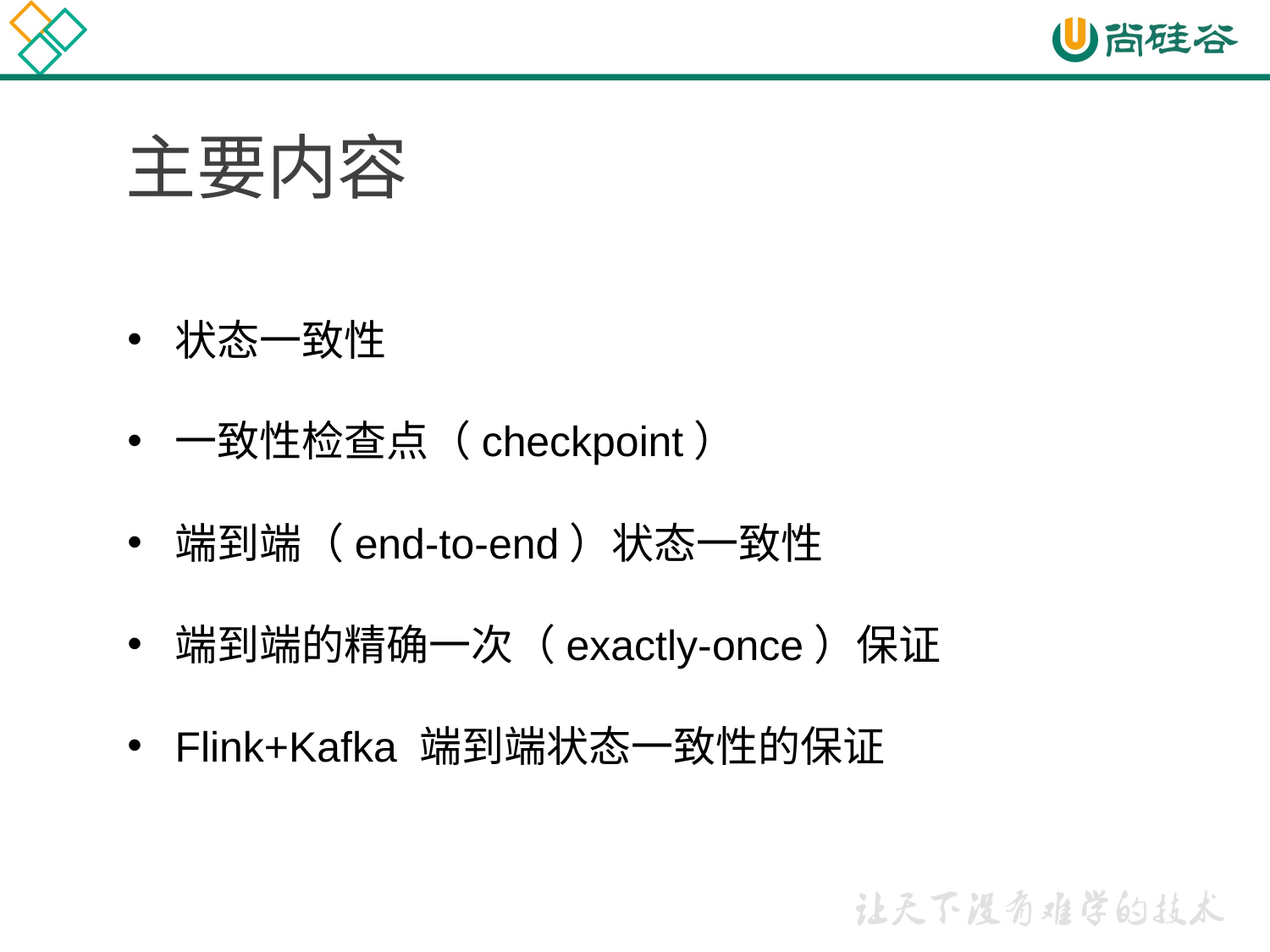

主要内容
状态一致性
一致性检查点（checkpoint）
端到端（end-to-end）状态一致性
端到端的精确一次（exactly-once）保证
Flink+Kafka 端到端状态一致性的保证